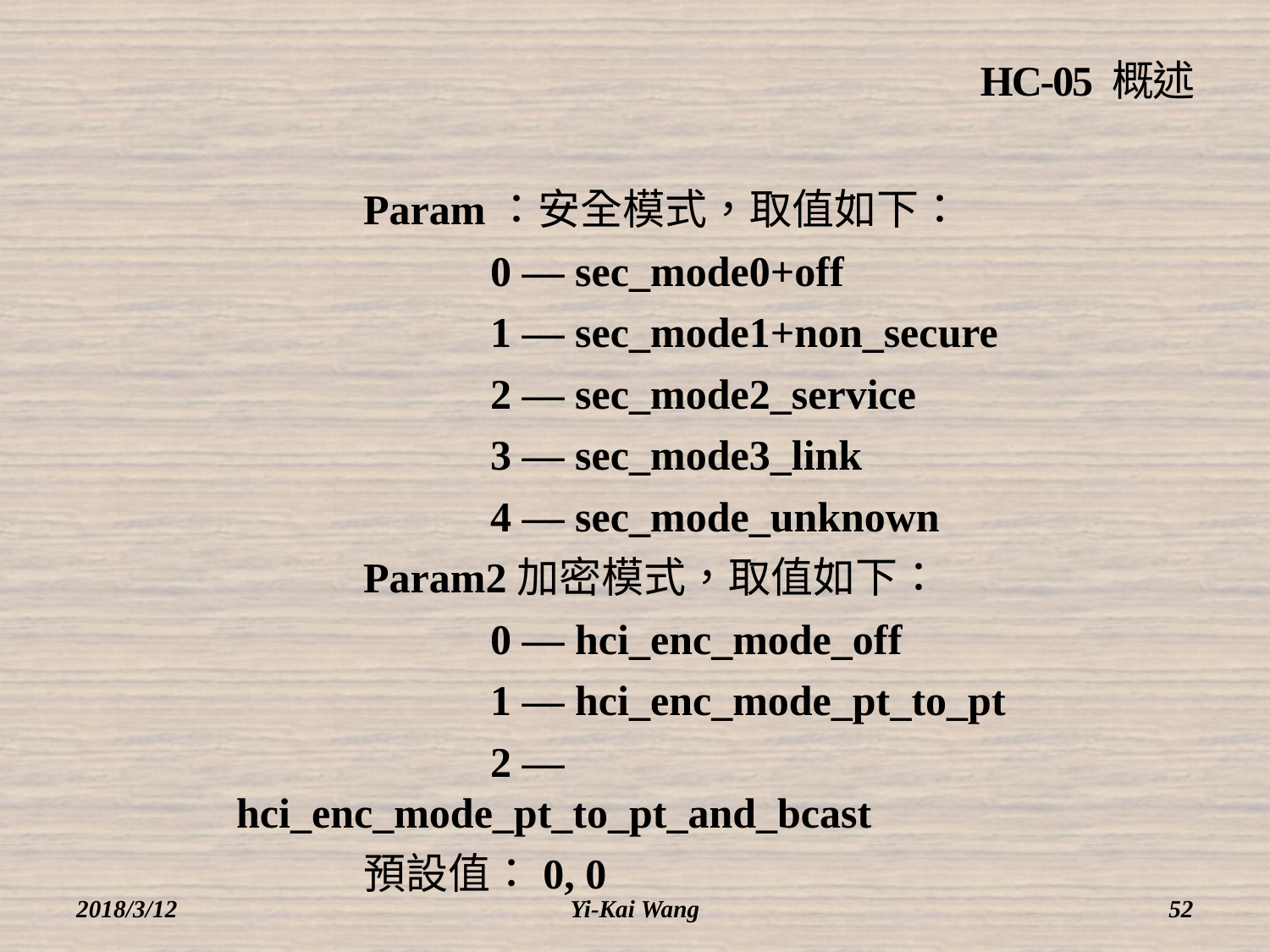

# HC-05 概述
		Param：安全模式，取值如下：
			0 — sec_mode0+off
			1 — sec_mode1+non_secure
			2 — sec_mode2_service
			3 — sec_mode3_link
			4 — sec_mode_unknown
		Param2加密模式，取值如下：
			0 — hci_enc_mode_off
			1 — hci_enc_mode_pt_to_pt
			2 — hci_enc_mode_pt_to_pt_and_bcast
		預設值：0, 0
2018/3/12
Yi-Kai Wang
52